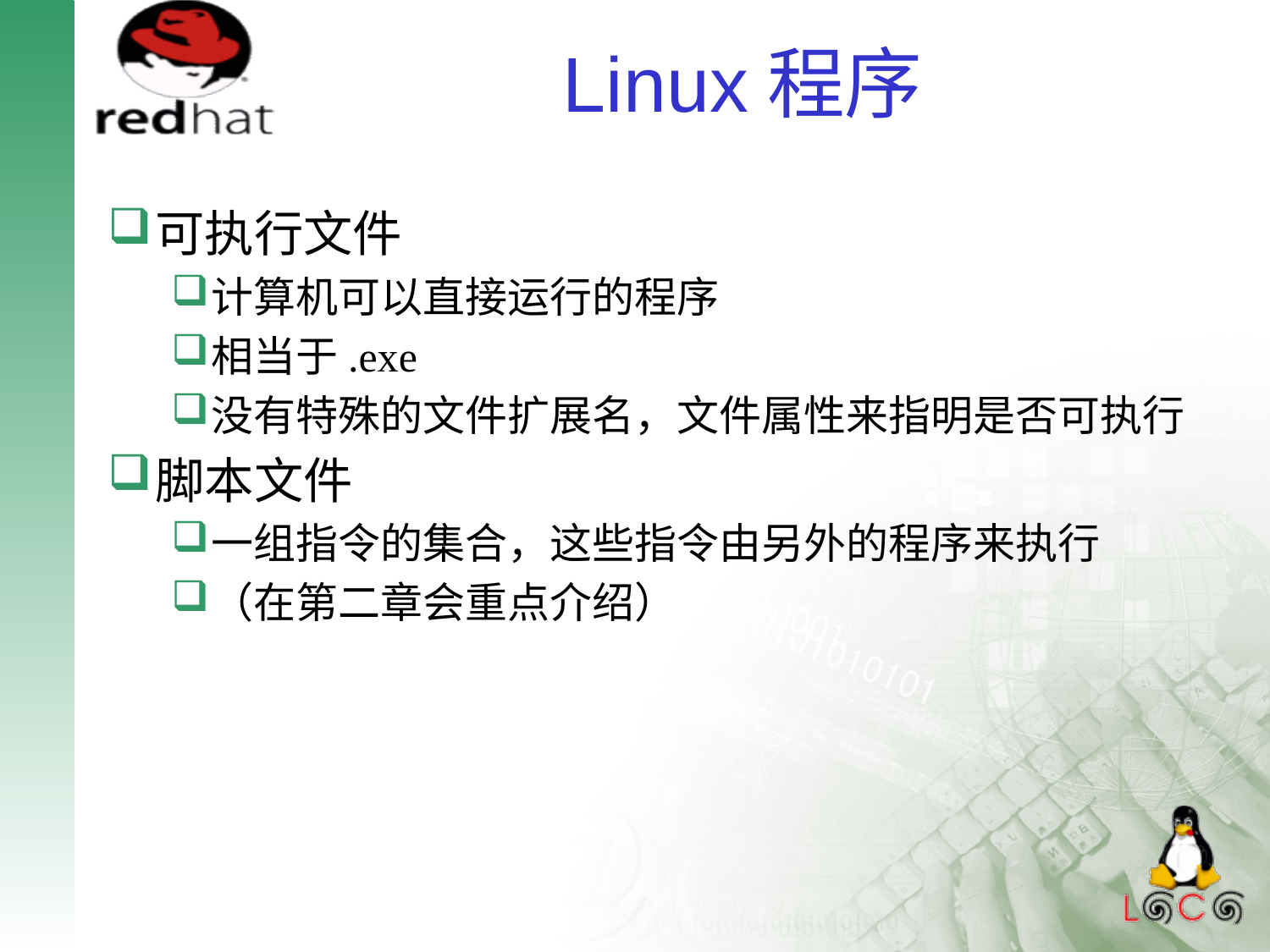

# Linux程序
可执行文件
计算机可以直接运行的程序
相当于.exe
没有特殊的文件扩展名，文件属性来指明是否可执行
脚本文件
一组指令的集合，这些指令由另外的程序来执行
（在第二章会重点介绍）